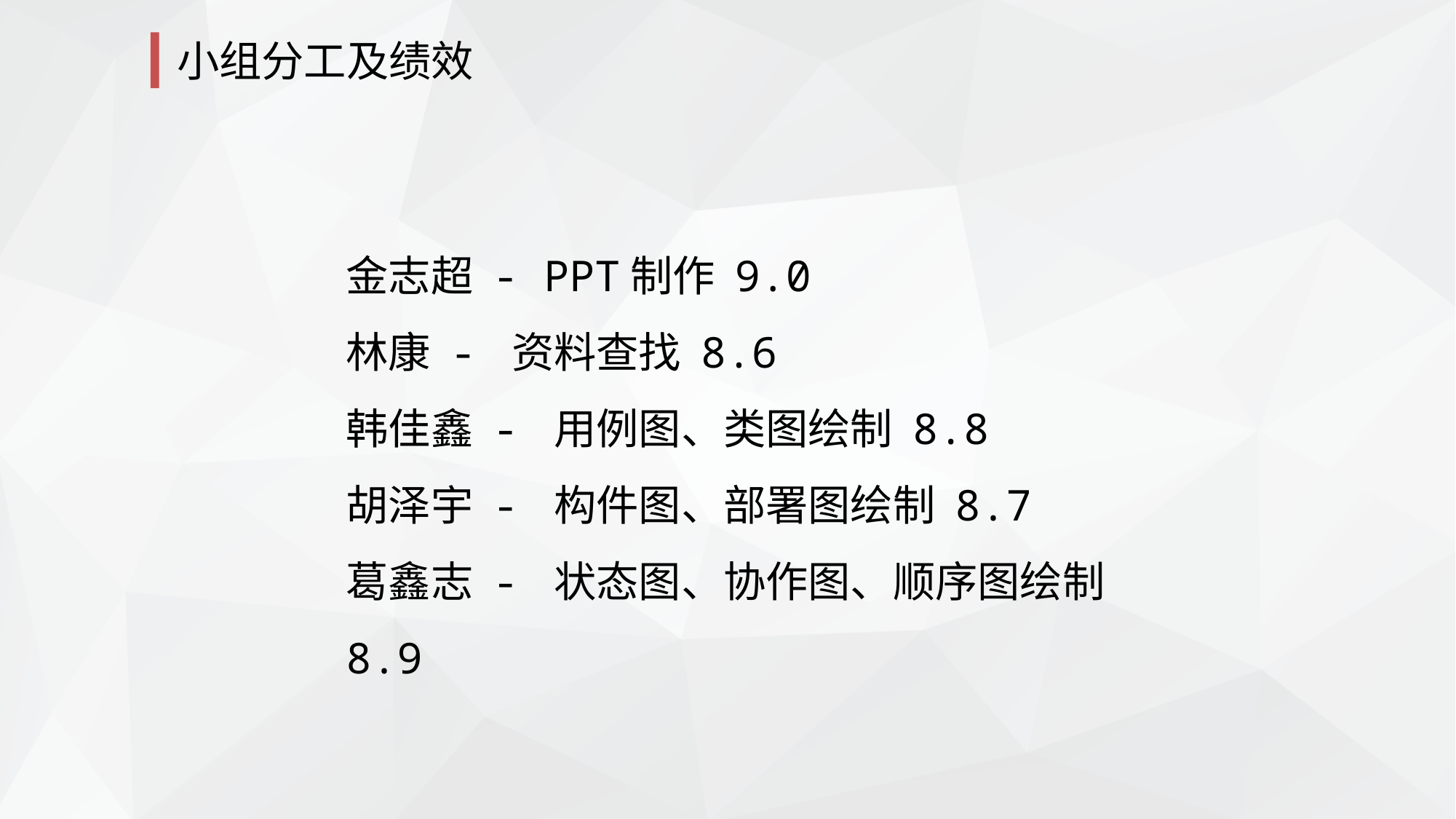

小组分工及绩效

金志超 - PPT制作 9.0
林康 - 资料查找 8.6
韩佳鑫 - 用例图、类图绘制 8.8
胡泽宇 - 构件图、部署图绘制 8.7
葛鑫志 - 状态图、协作图、顺序图绘制 8.9